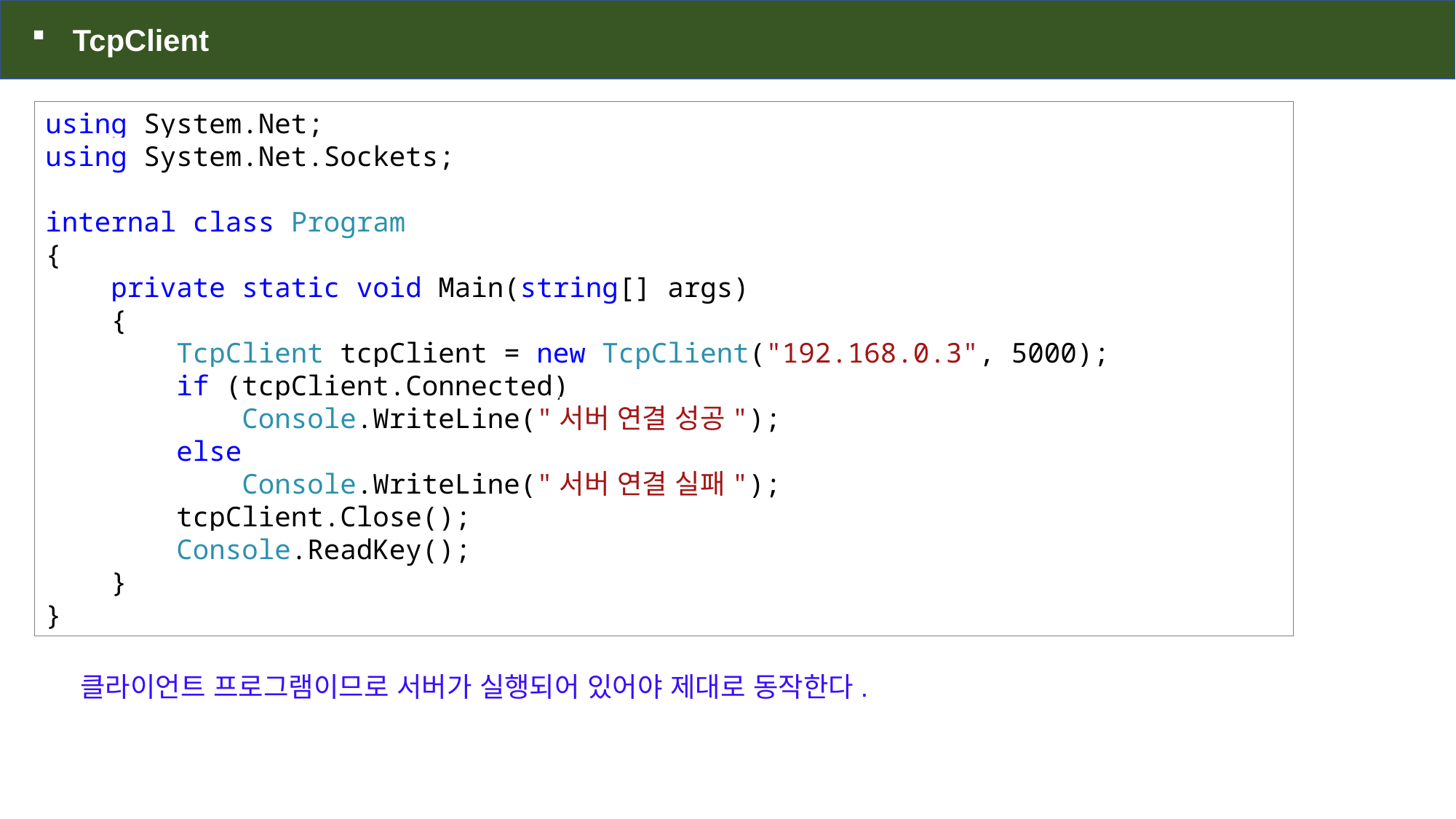

TcpClient
using System.Net;
using System.Net.Sockets;

internal class Program
{
    private static void Main(string[] args)
    {
        TcpClient tcpClient = new TcpClient("192.168.0.3", 5000);
        if (tcpClient.Connected)
            Console.WriteLine("서버 연결 성공");
        else
            Console.WriteLine("서버 연결 실패");
        tcpClient.Close();
        Console.ReadKey();
    }
}
클라이언트 프로그램이므로 서버가 실행되어 있어야 제대로 동작한다.